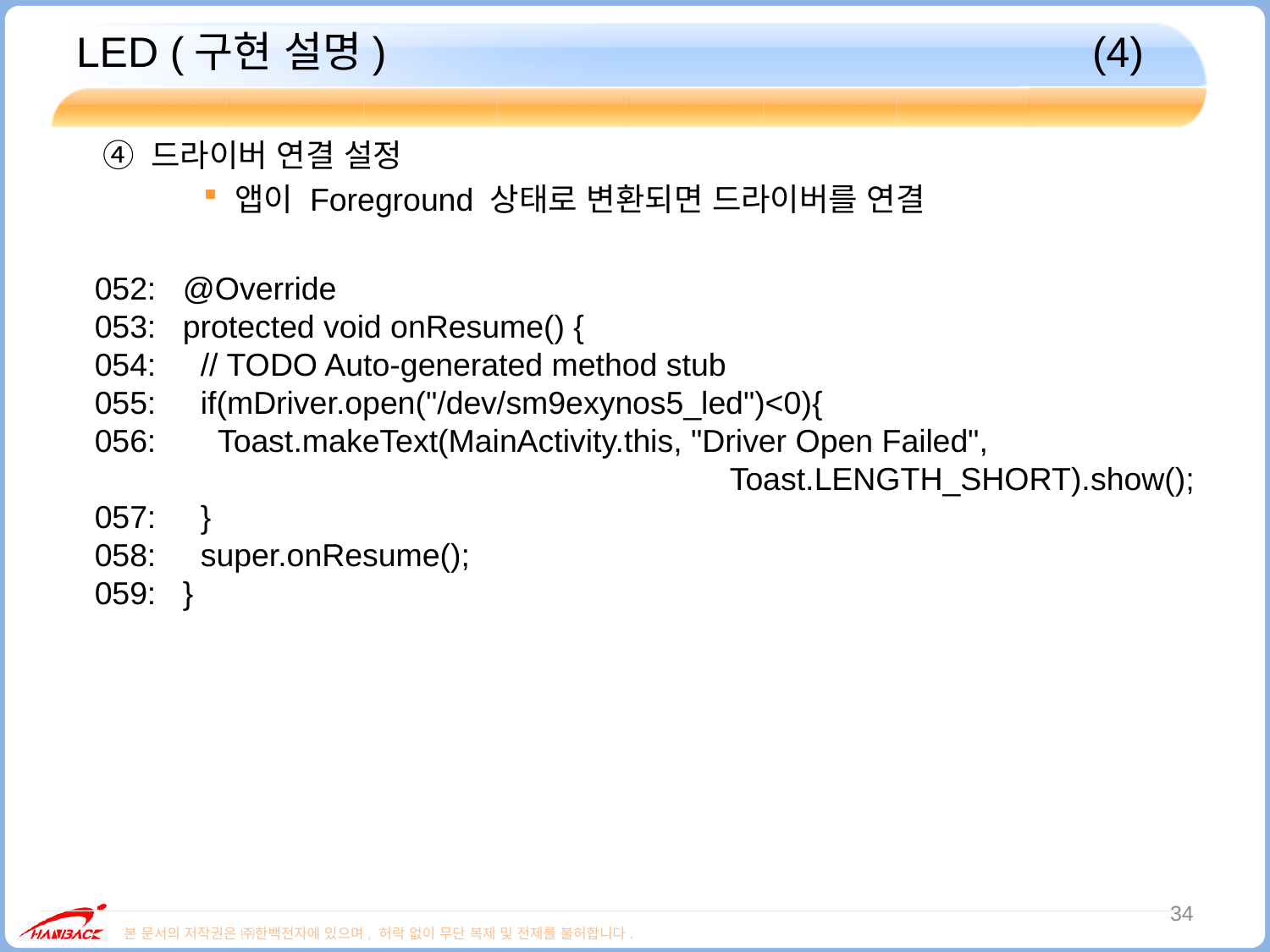

# LED (구현 설명)						(4)
   ④ 드라이버 연결 설정
앱이 Foreground 상태로 변환되면 드라이버를 연결
052:   @Override
053:   protected void onResume() {
054:     // TODO Auto-generated method stub
055:     if(mDriver.open("/dev/sm9exynos5_led")<0){
056:       Toast.makeText(MainActivity.this, "Driver Open Failed", 						Toast.LENGTH_SHORT).show();
057:     }
058:     super.onResume();
059:   }
34